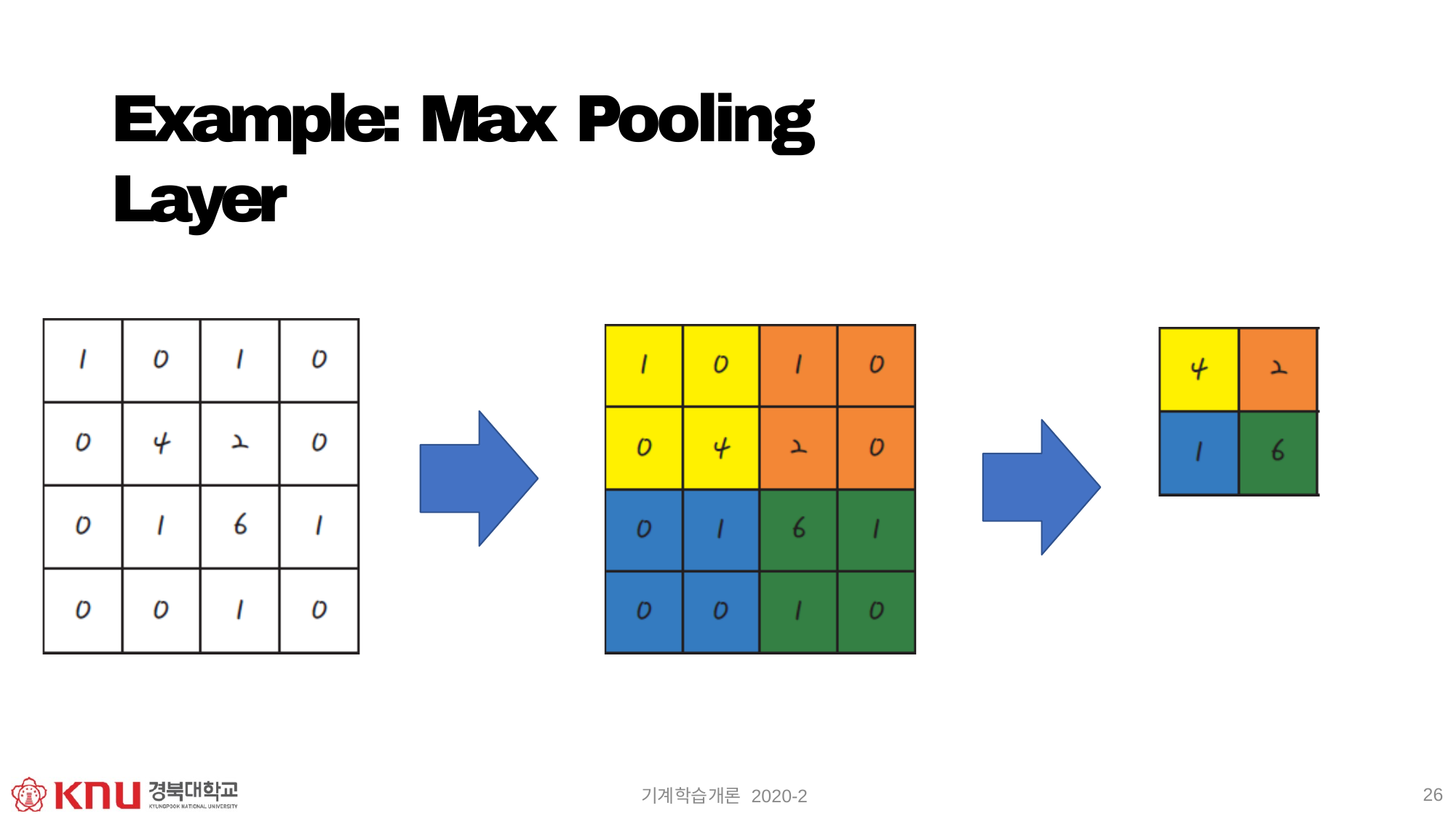

# Example: Max Pooling Layer

26
기계학습개론 2020-2